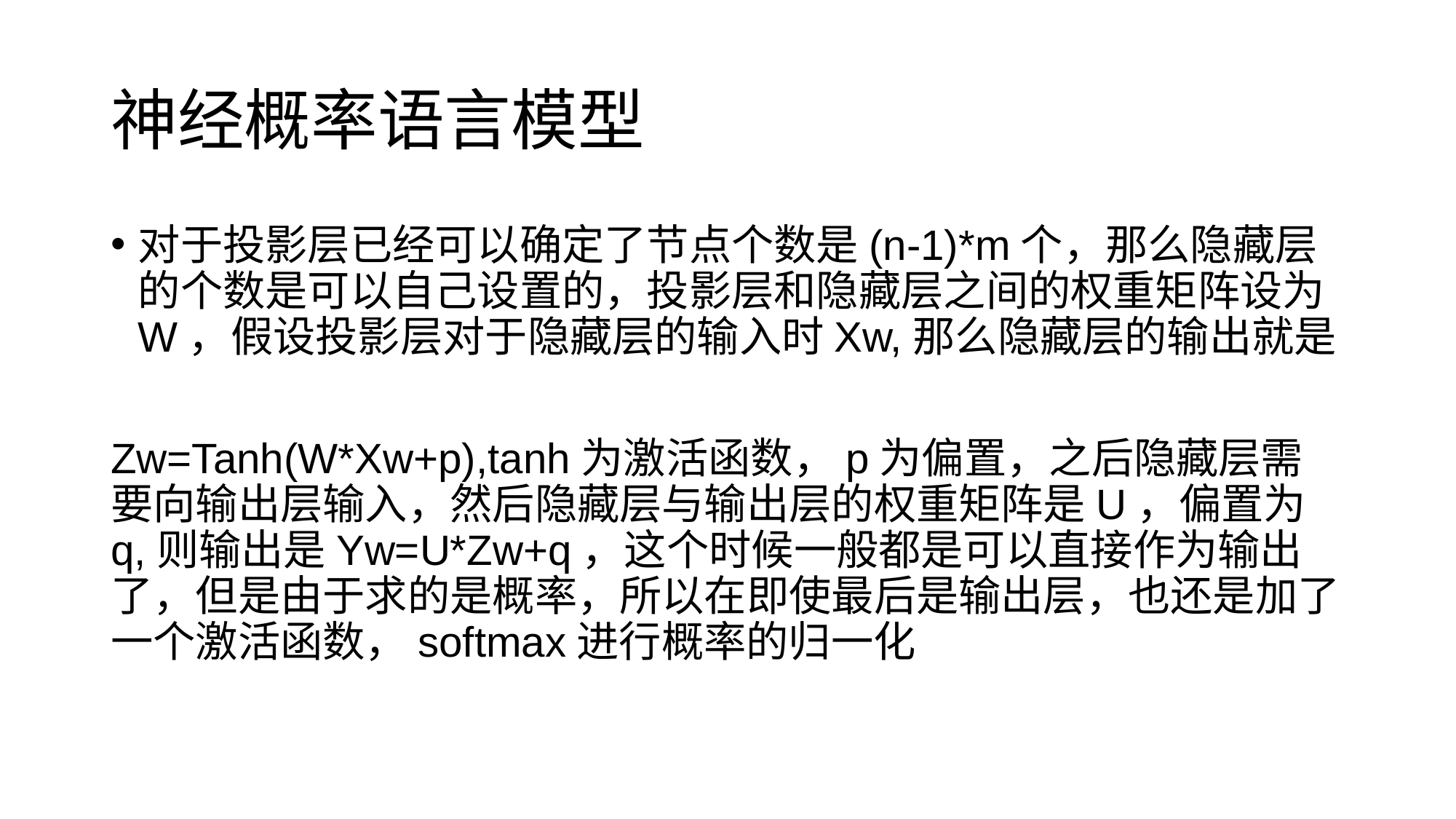

# 神经概率语言模型
对于投影层已经可以确定了节点个数是(n-1)*m个，那么隐藏层的个数是可以自己设置的，投影层和隐藏层之间的权重矩阵设为W，假设投影层对于隐藏层的输入时Xw,那么隐藏层的输出就是

Zw=Tanh(W*Xw+p),tanh为激活函数，p为偏置，之后隐藏层需要向输出层输入，然后隐藏层与输出层的权重矩阵是U，偏置为q,则输出是Yw=U*Zw+q，这个时候一般都是可以直接作为输出了，但是由于求的是概率，所以在即使最后是输出层，也还是加了一个激活函数，softmax进行概率的归一化